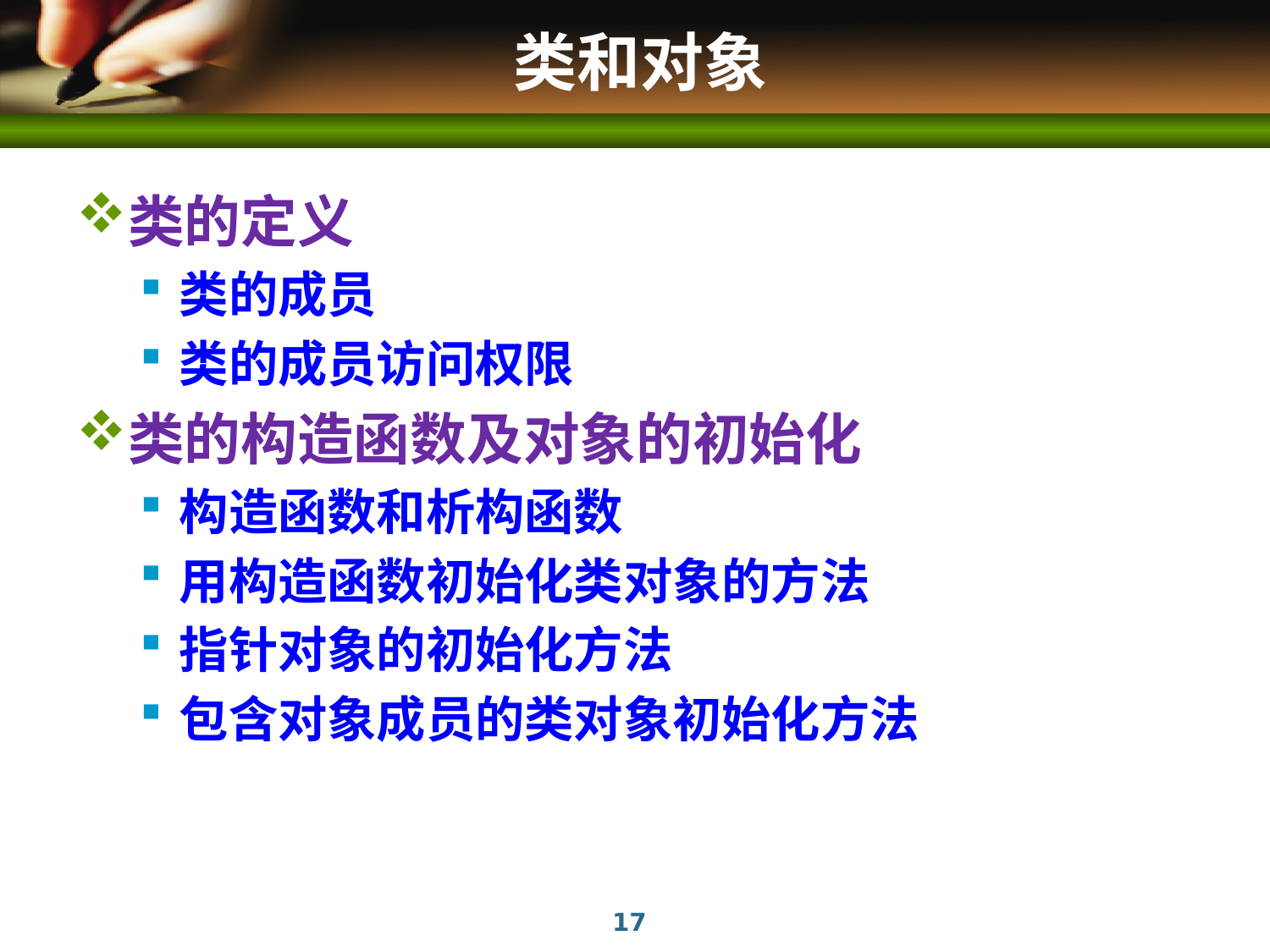

# 类和对象
类的定义
类的成员
类的成员访问权限
类的构造函数及对象的初始化
构造函数和析构函数
用构造函数初始化类对象的方法
指针对象的初始化方法
包含对象成员的类对象初始化方法
17